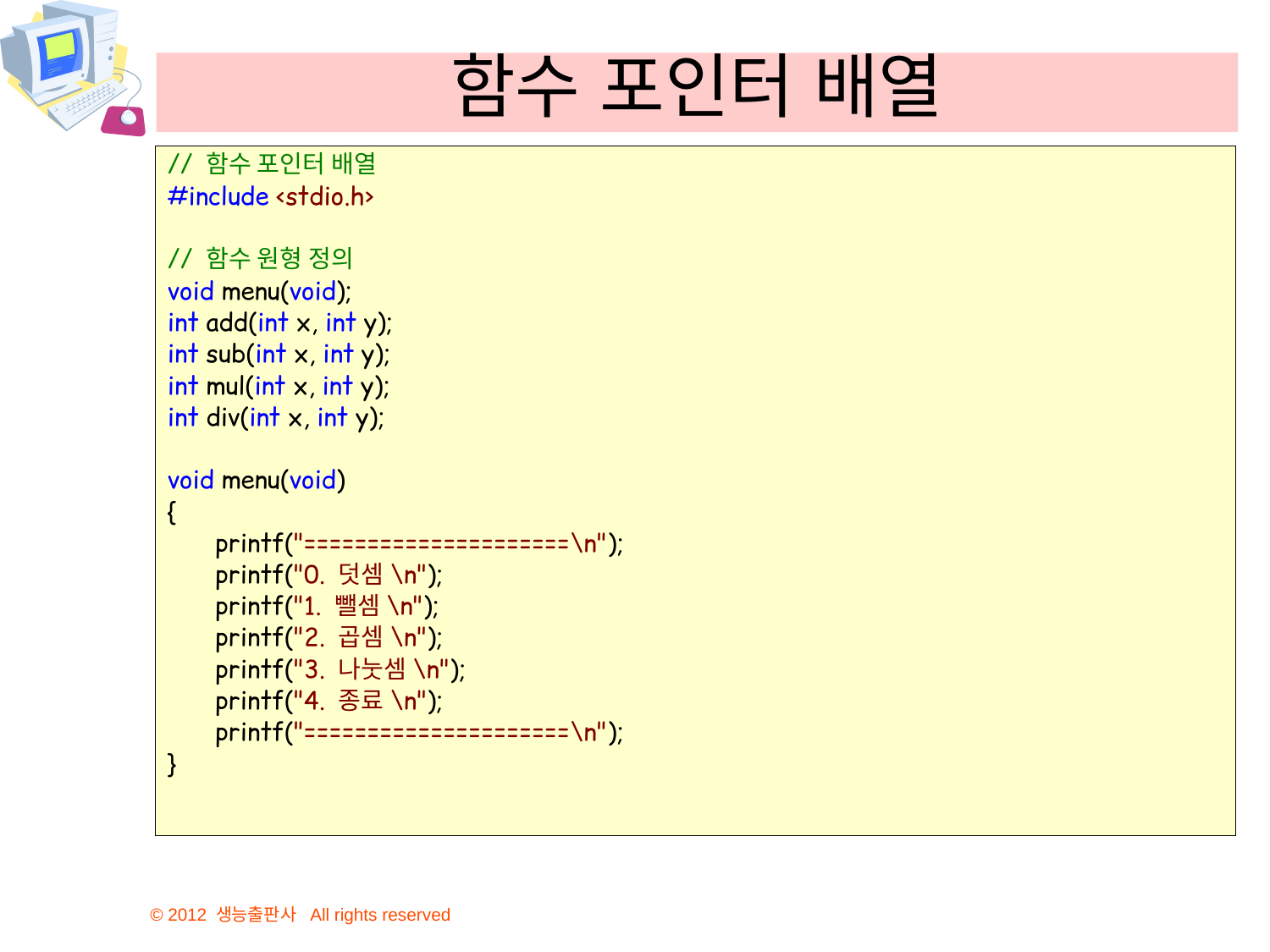

# 함수 포인터 배열
// 함수 포인터 배열
#include <stdio.h>

// 함수 원형 정의
void menu(void);
int add(int x, int y);
int sub(int x, int y);
int mul(int x, int y);
int div(int x, int y);

void menu(void)
{
	printf("=====================\n");
	printf("0. 덧셈\n");
	printf("1. 뺄셈\n");
	printf("2. 곱셈\n");
	printf("3. 나눗셈\n");
	printf("4. 종료\n");
	printf("=====================\n");
}